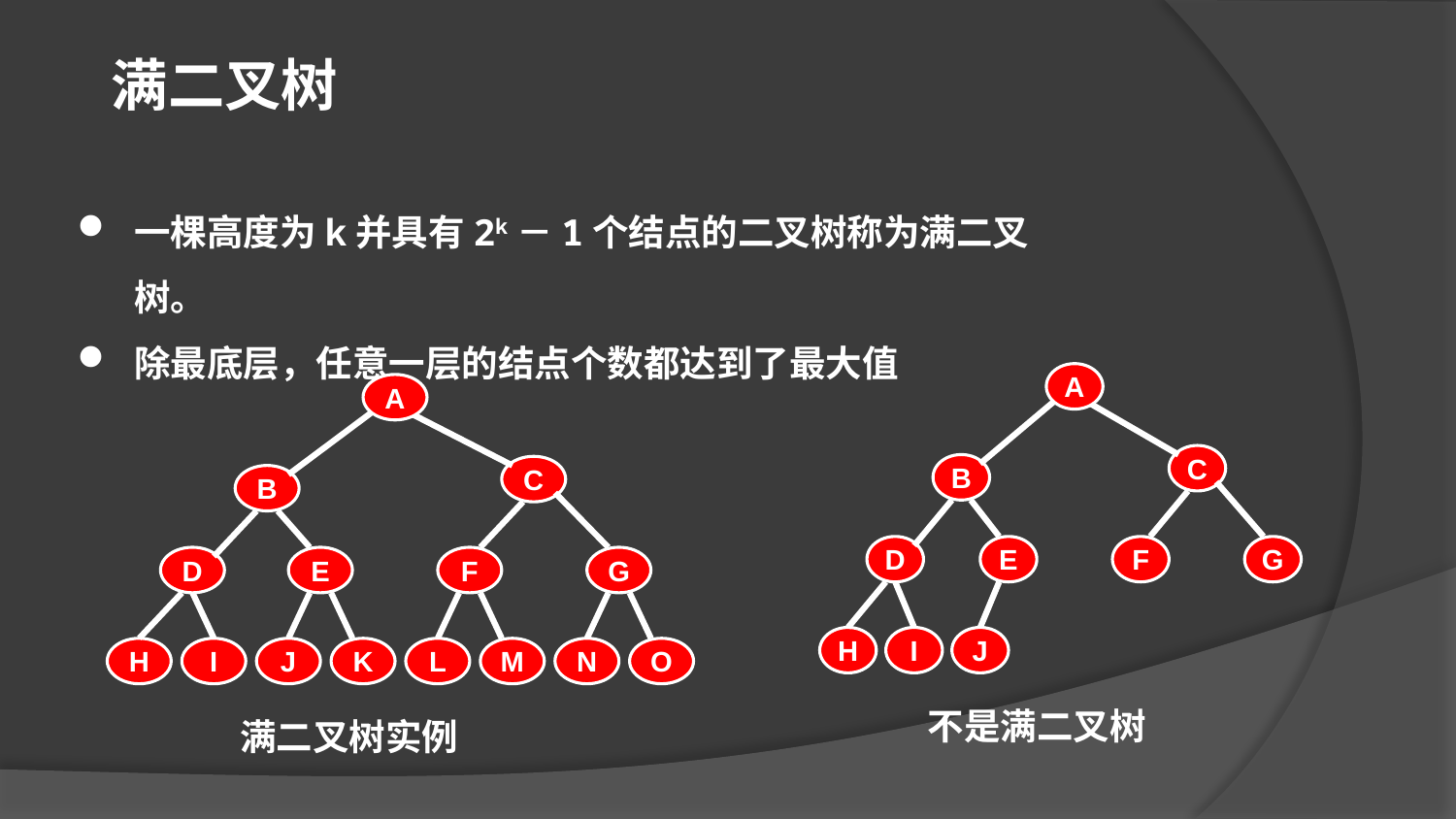

满二叉树
一棵高度为k并具有2k－1个结点的二叉树称为满二叉树。
除最底层，任意一层的结点个数都达到了最大值

A

C
B

D
E
F
G

H
I
J
K
L
M
N
O
A

C
B

D
E
F
G

H
I
J
不是满二叉树
满二叉树实例